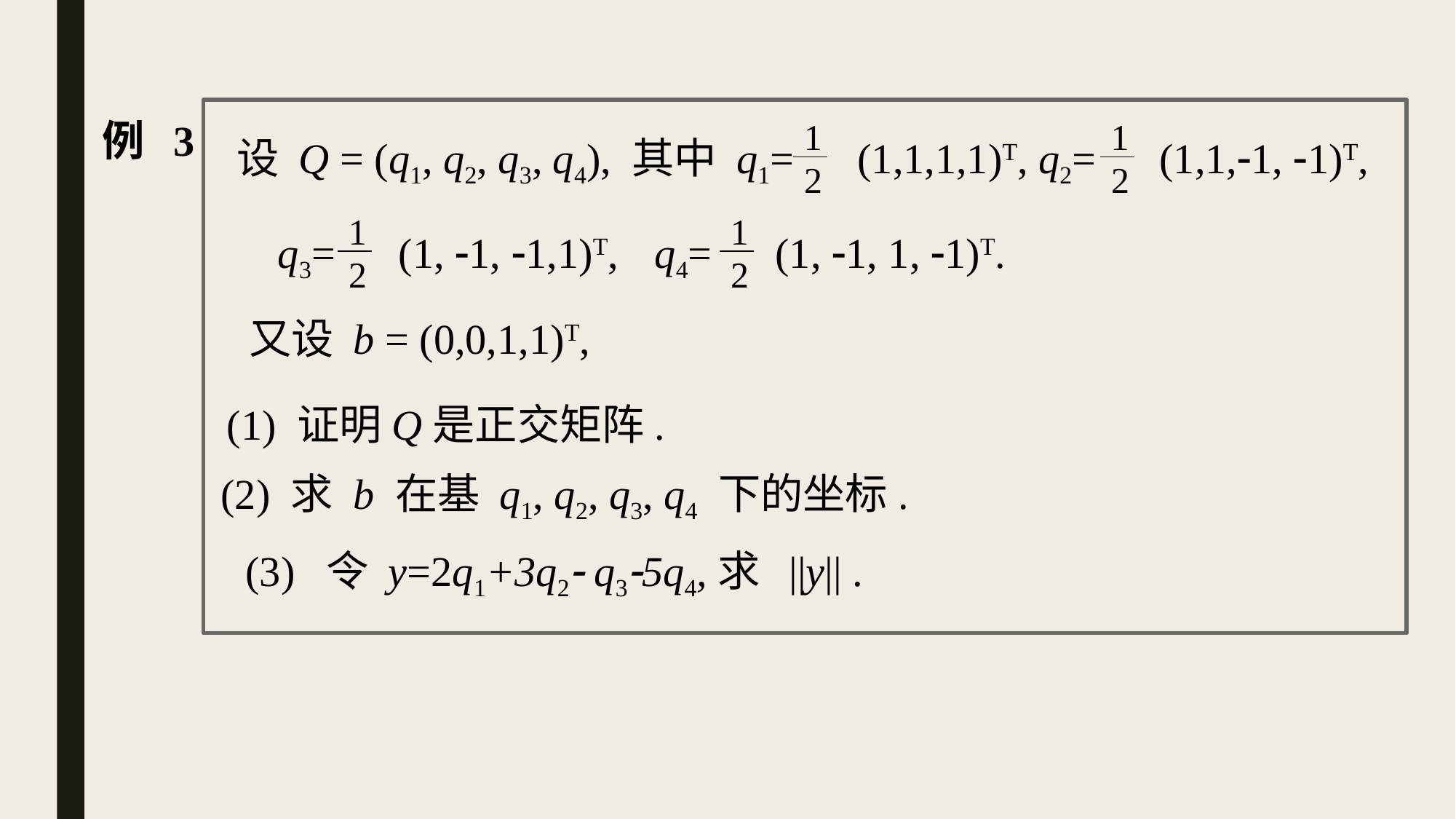

例  3
1
1
设 Q = (q1, q2, q3, q4), 其中 q1=      (1,1,1,1)T, q2=      (1,1,−1, −1)T,
2
2
1
1
q3=      (1, −1, −1,1)T,
q4=      (1, −1, 1, −1)T.
2
2
又设 b = (0,0,1,1)T,
(1) 证明Q是正交矩阵.
(2) 求 b 在基 q1, q2, q3, q4 下的坐标.
(3)  令 y=2q1+3q2− q3−5q4,求  ||y|| .